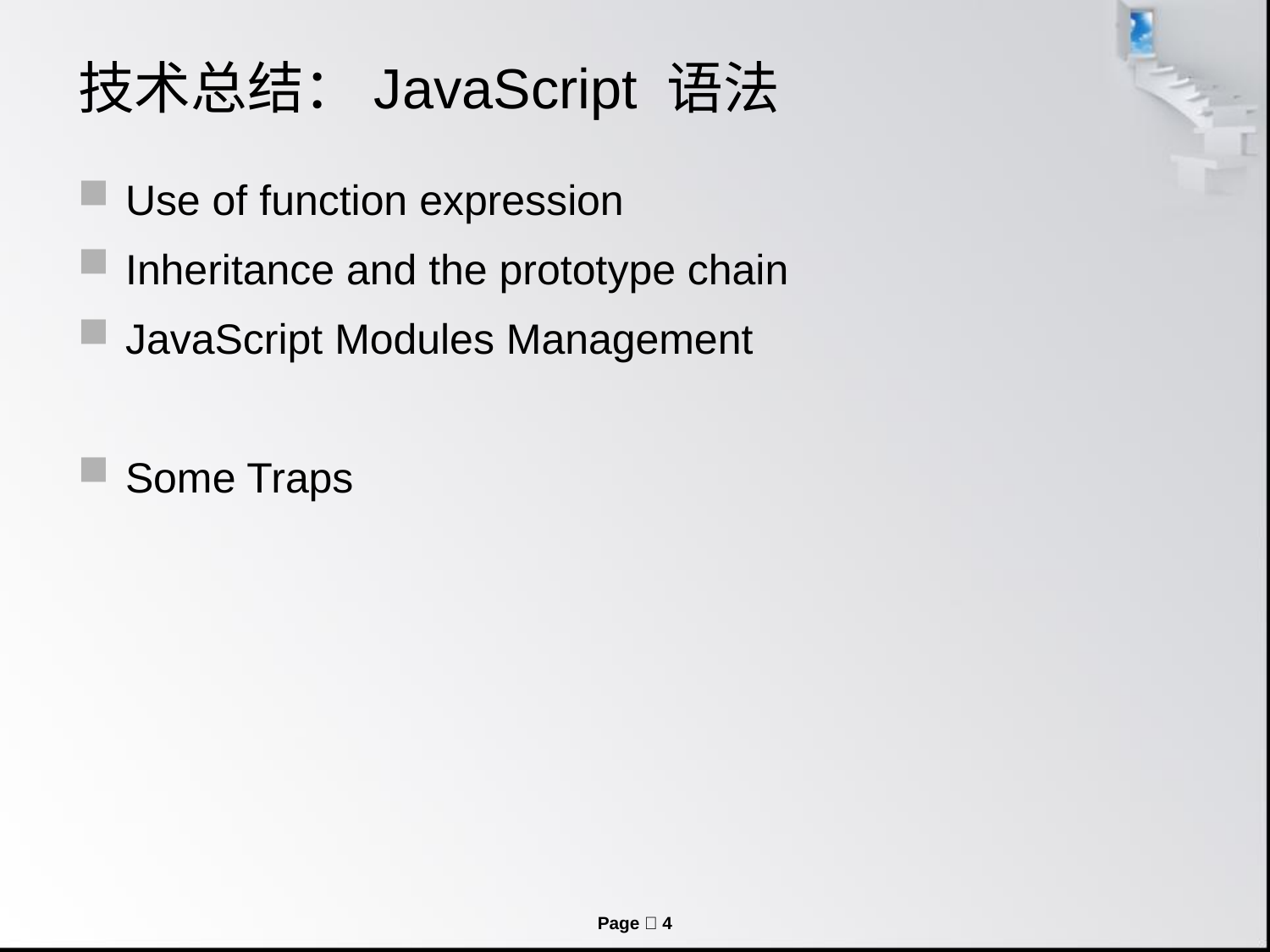

# 技术总结：JavaScript 语法
Use of function expression
Inheritance and the prototype chain
JavaScript Modules Management

Some Traps